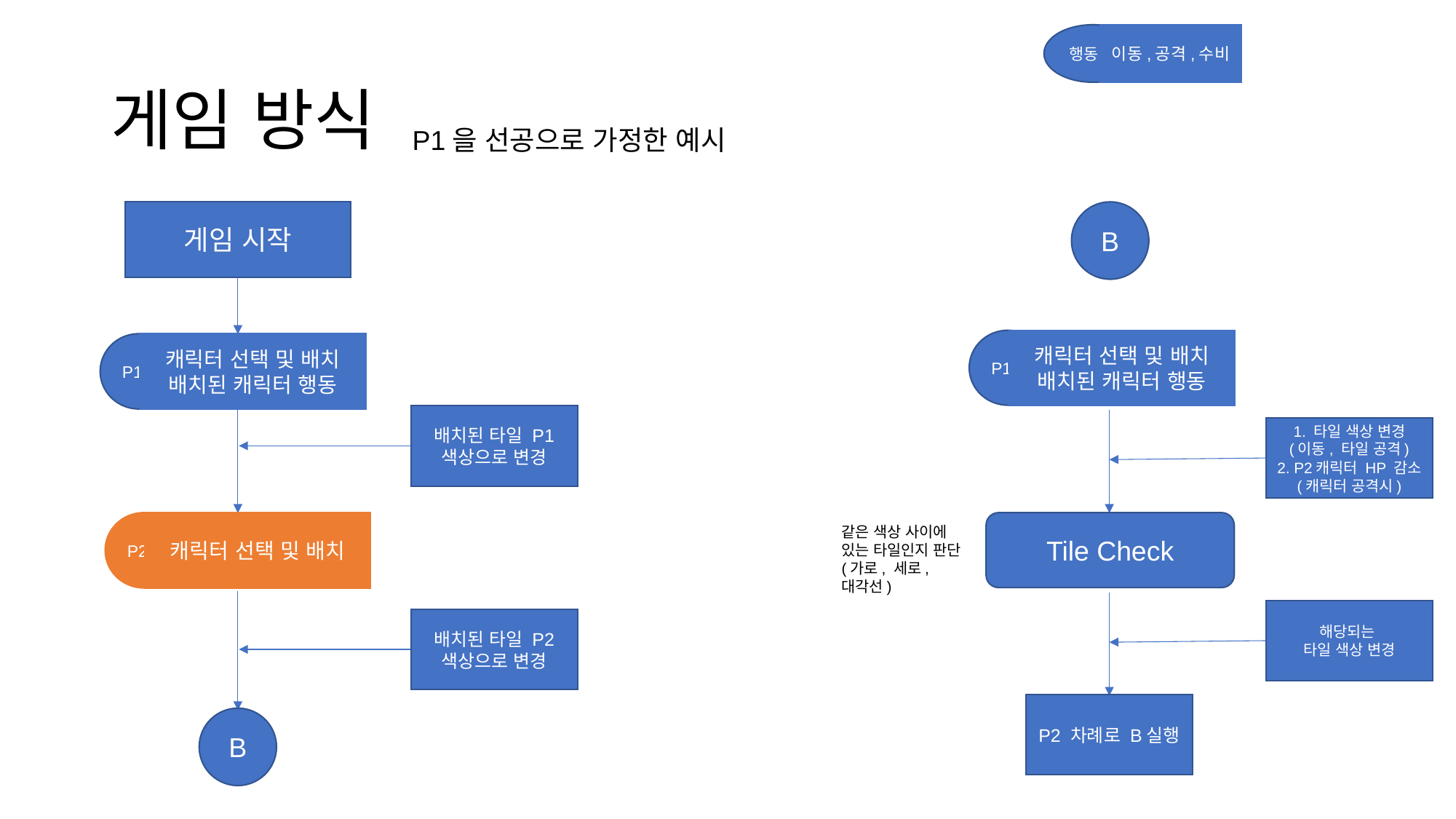

P1
이동,공격,수비
행동
# 게임 방식

P2
P1을 선공으로 가정한 예시
게임 시작
B
캐릭터 선택 및 배치
배치된 캐릭터 행동
P1
캐릭터 선택 및 배치
배치된 캐릭터 행동
P1
배치된 타일 P1
색상으로 변경
1. 타일 색상 변경
(이동, 타일 공격)
2. P2캐릭터 HP 감소
(캐릭터 공격시)
캐릭터 선택 및 배치
P2
Tile Check
같은 색상 사이에 있는 타일인지 판단
(가로, 세로, 대각선)
해당되는
타일 색상 변경
배치된 타일 P2
색상으로 변경
P2 차례로 B실행
B